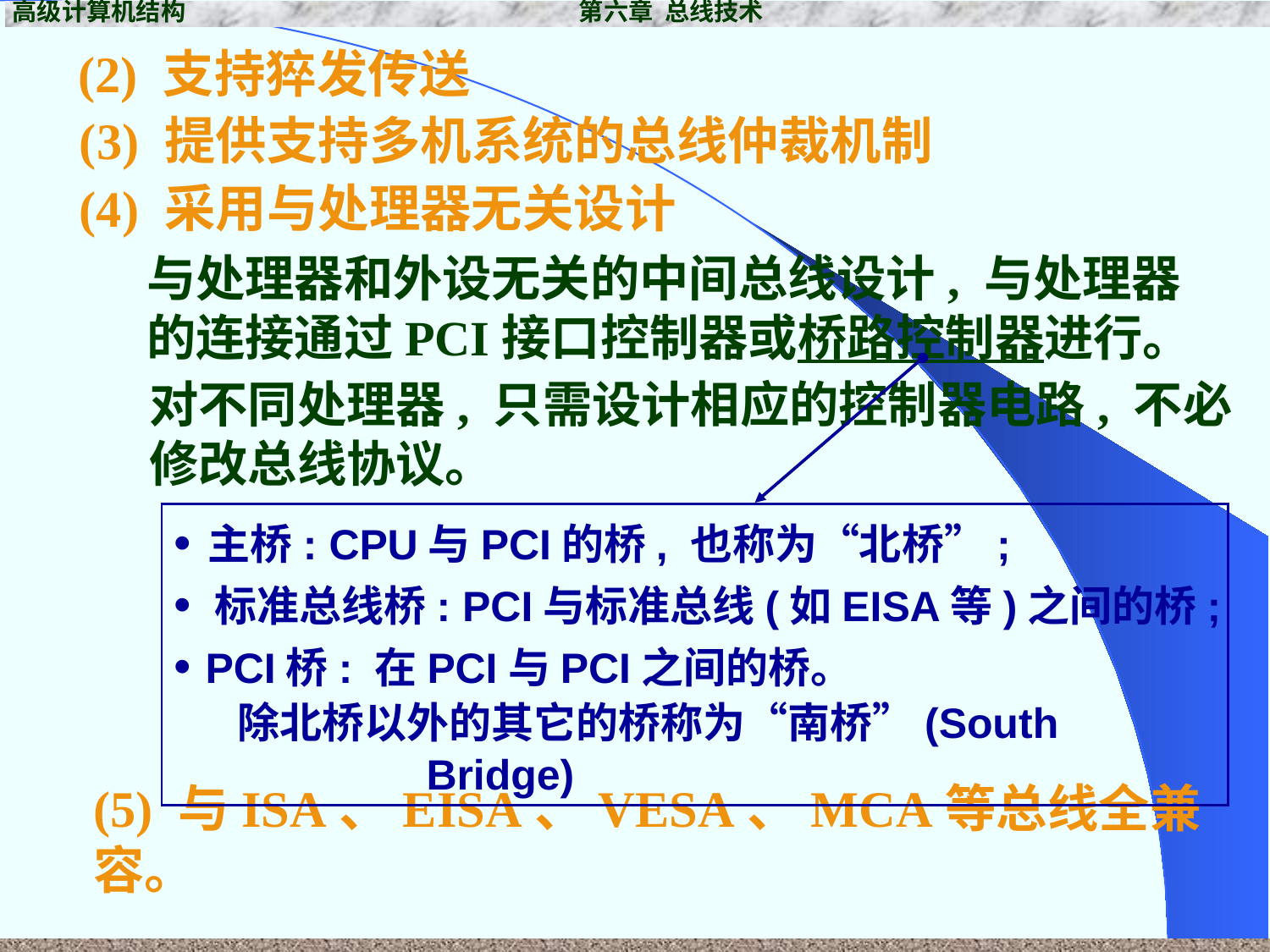

高级计算机结构                                                                     第六章  总线技术
(2) 支持猝发传送
(3) 提供支持多机系统的总线仲裁机制
(4) 采用与处理器无关设计
与处理器和外设无关的中间总线设计, 与处理器的连接通过PCI接口控制器或桥路控制器进行。

对不同处理器, 只需设计相应的控制器电路, 不必修改总线协议。
• 主桥: CPU与PCI的桥, 也称为“北桥”;
• 标准总线桥: PCI与标准总线(如EISA等)之间的桥;
• PCI桥: 在PCI与PCI之间的桥。
     除北桥以外的其它的桥称为“南桥”(South Bridge)
(5) 与ISA、EISA、VESA、MCA等总线全兼容。